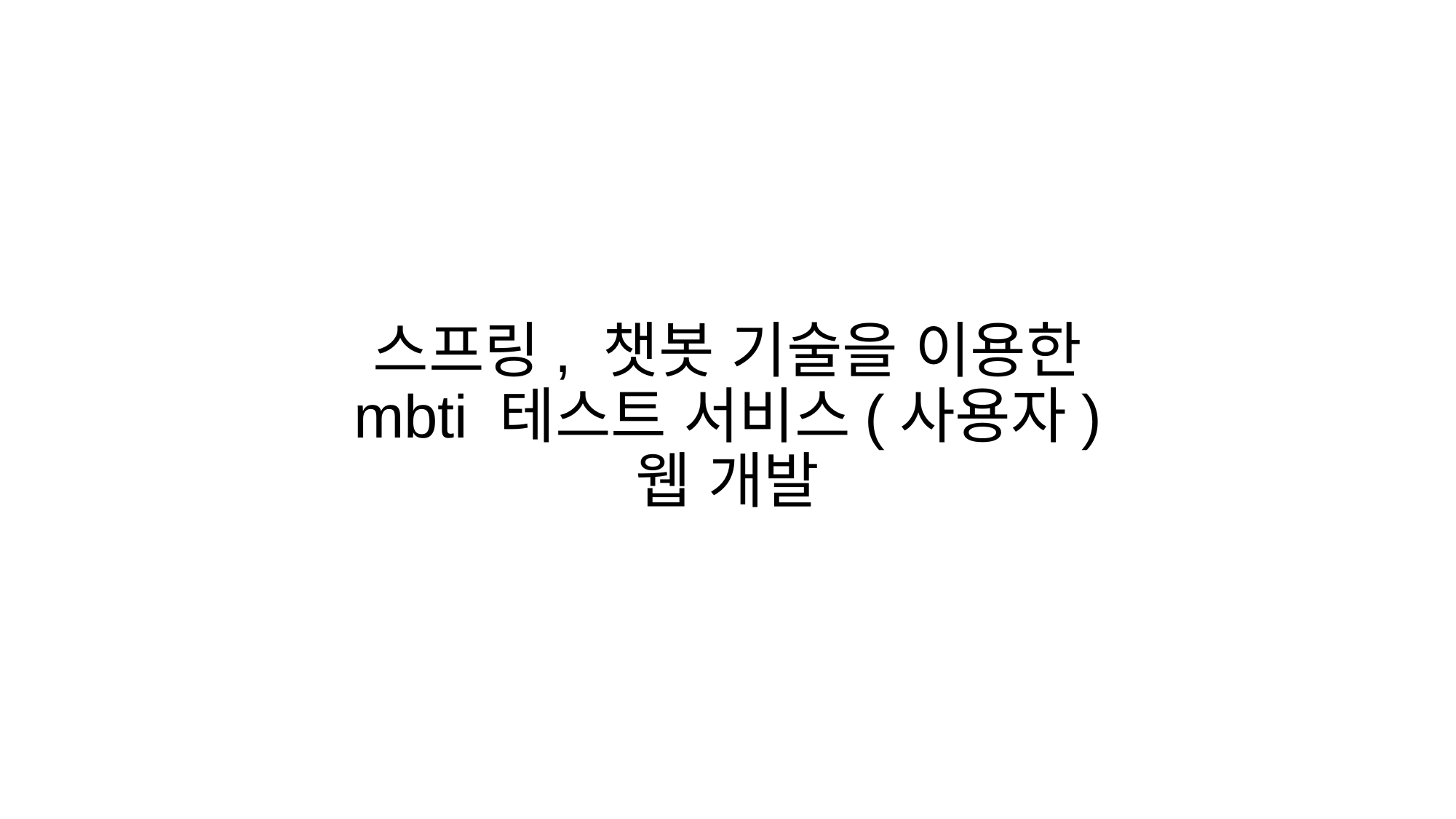

# 스프링, 챗봇 기술을 이용한 mbti 테스트 서비스(사용자) 웹 개발